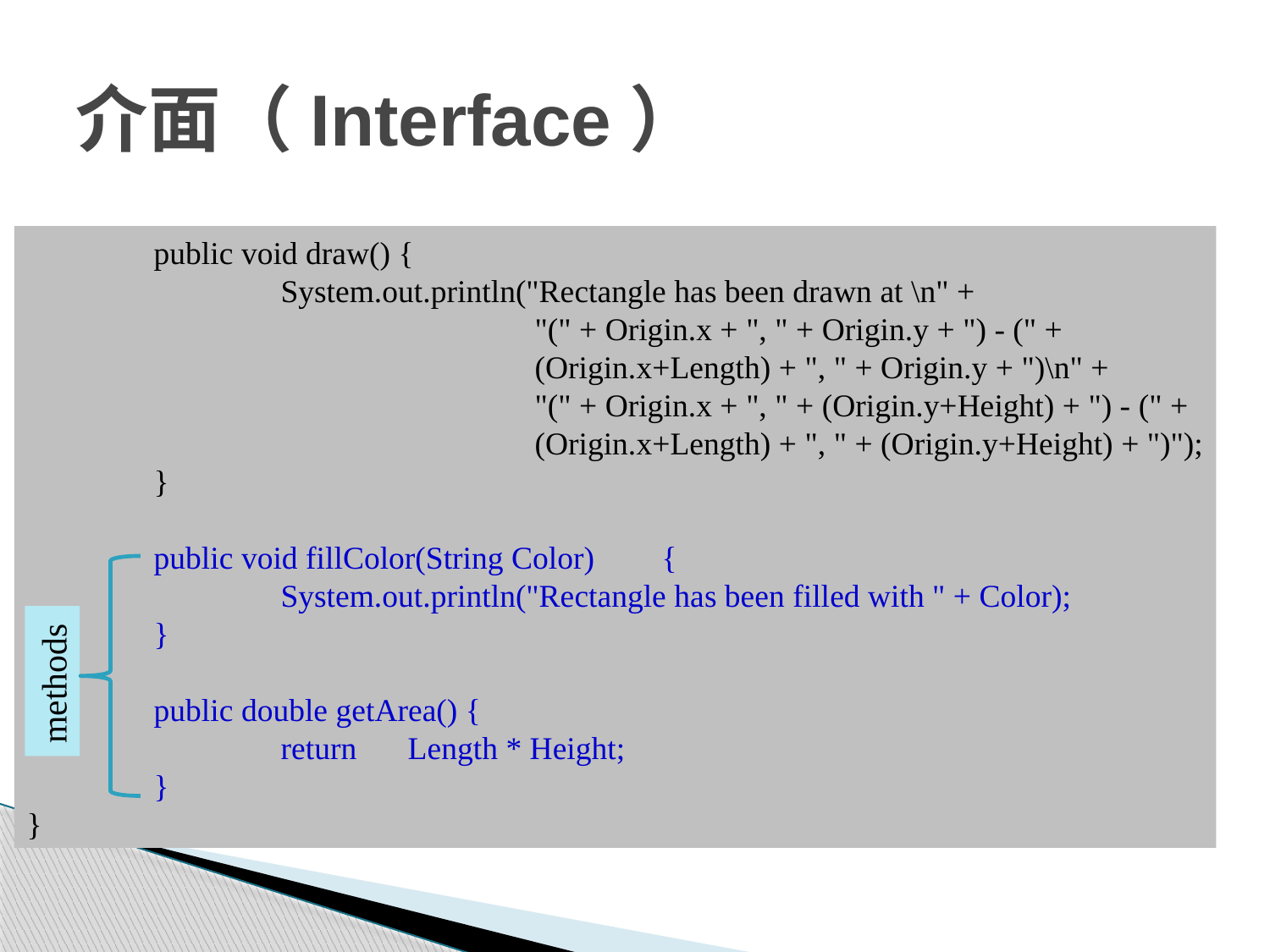

# 介面（Interface）
	public void draw() {
		System.out.println("Rectangle has been drawn at \n" +
				"(" + Origin.x + ", " + Origin.y + ") - (" +
				(Origin.x+Length) + ", " + Origin.y + ")\n" +
				"(" + Origin.x + ", " + (Origin.y+Height) + ") - (" +
				(Origin.x+Length) + ", " + (Origin.y+Height) + ")");
	}

	public void fillColor(String Color)	{
		System.out.println("Rectangle has been filled with " + Color);
	}

	public double getArea() {
		return	Length * Height;
	}
}

methods